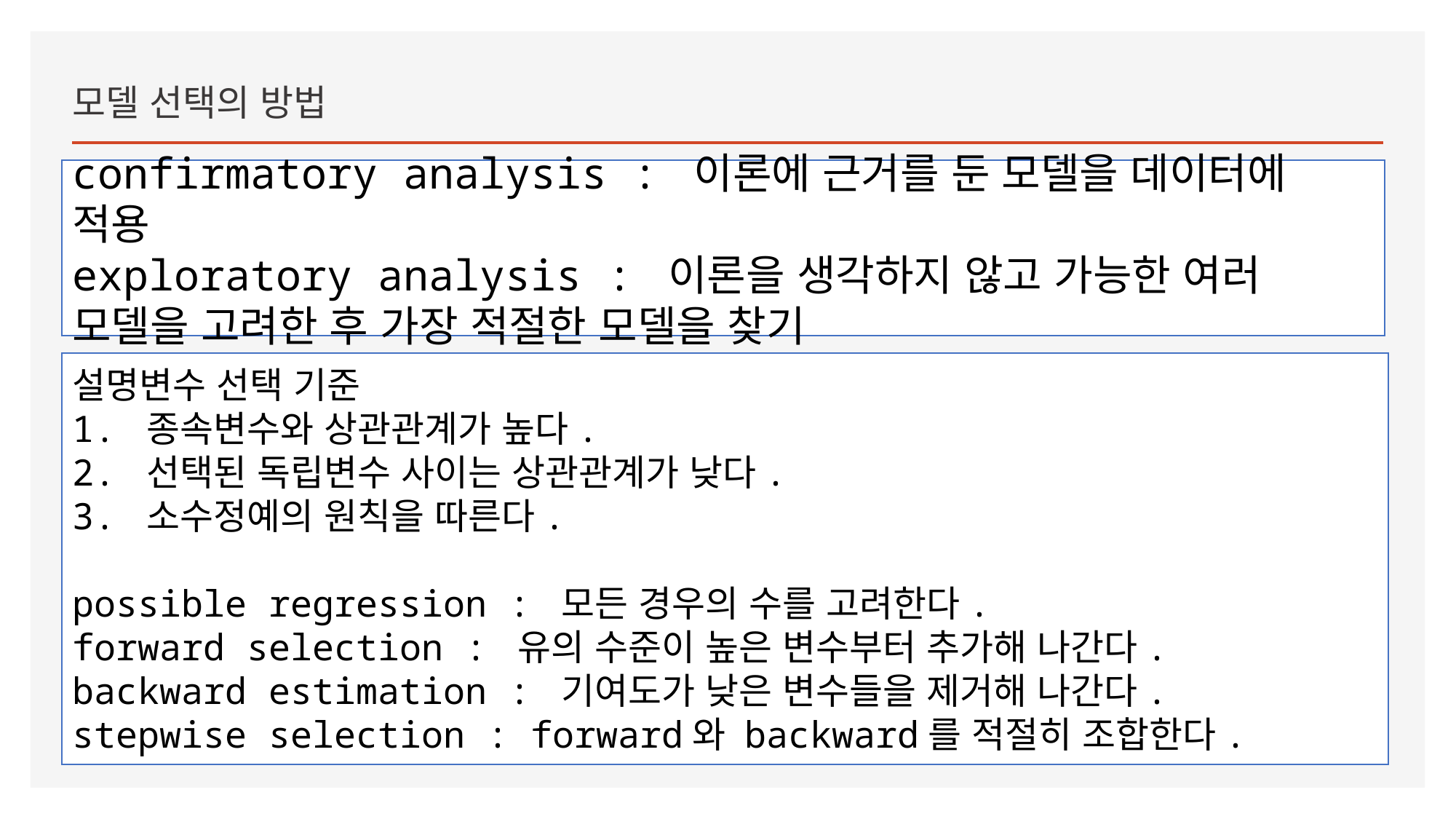

모델 선택의 방법
confirmatory analysis : 이론에 근거를 둔 모델을 데이터에 적용
exploratory analysis : 이론을 생각하지 않고 가능한 여러 모델을 고려한 후 가장 적절한 모델을 찾기
설명변수 선택 기준
1. 종속변수와 상관관계가 높다.
2. 선택된 독립변수 사이는 상관관계가 낮다.
3. 소수정예의 원칙을 따른다.

possible regression : 모든 경우의 수를 고려한다.
forward selection : 유의 수준이 높은 변수부터 추가해 나간다.
backward estimation : 기여도가 낮은 변수들을 제거해 나간다.
stepwise selection : forward와 backward를 적절히 조합한다.